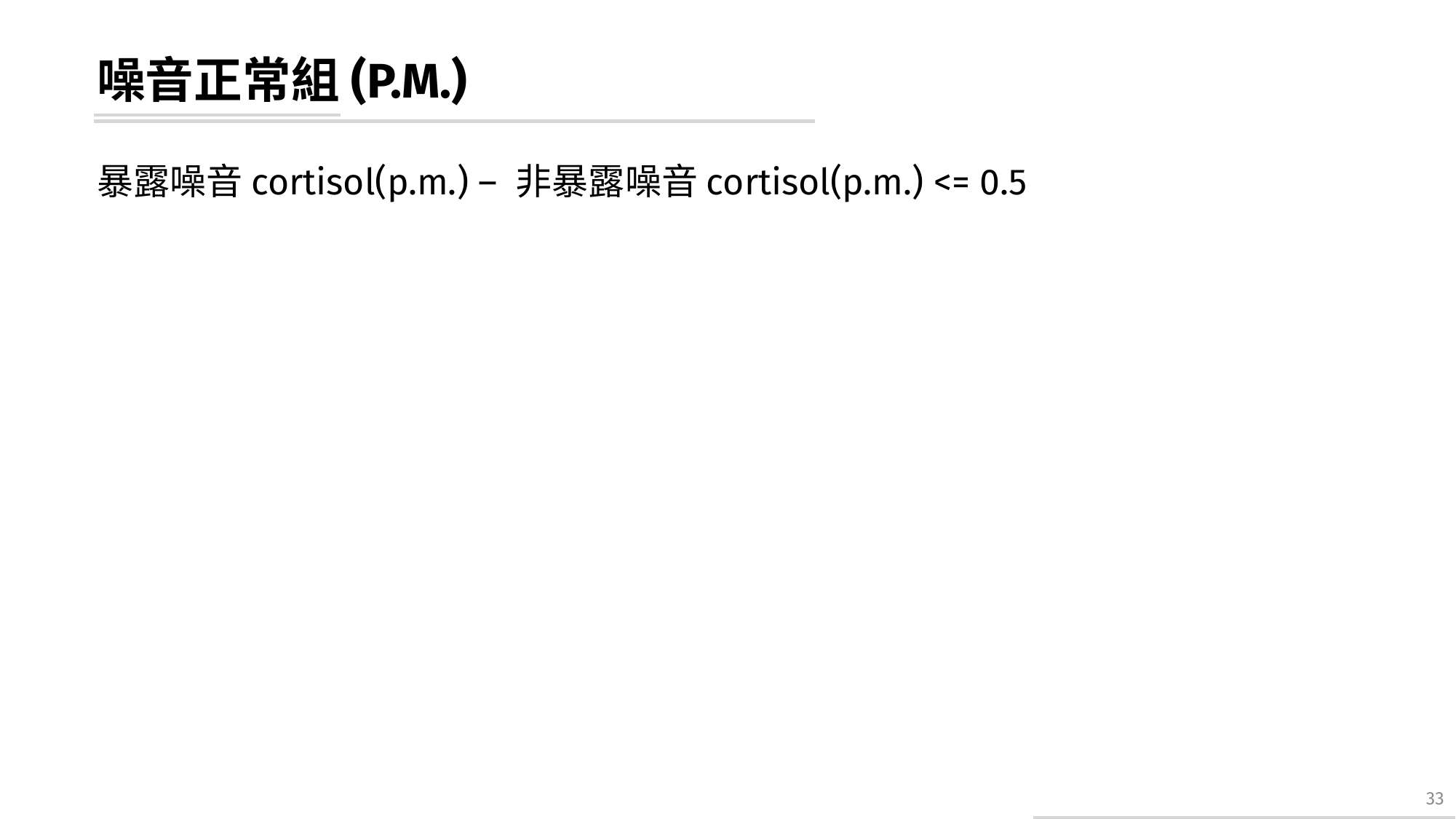

# 噪音正常組(P.M.)
暴露噪音cortisol(p.m.) – 非暴露噪音cortisol(p.m.) <= 0.5
33